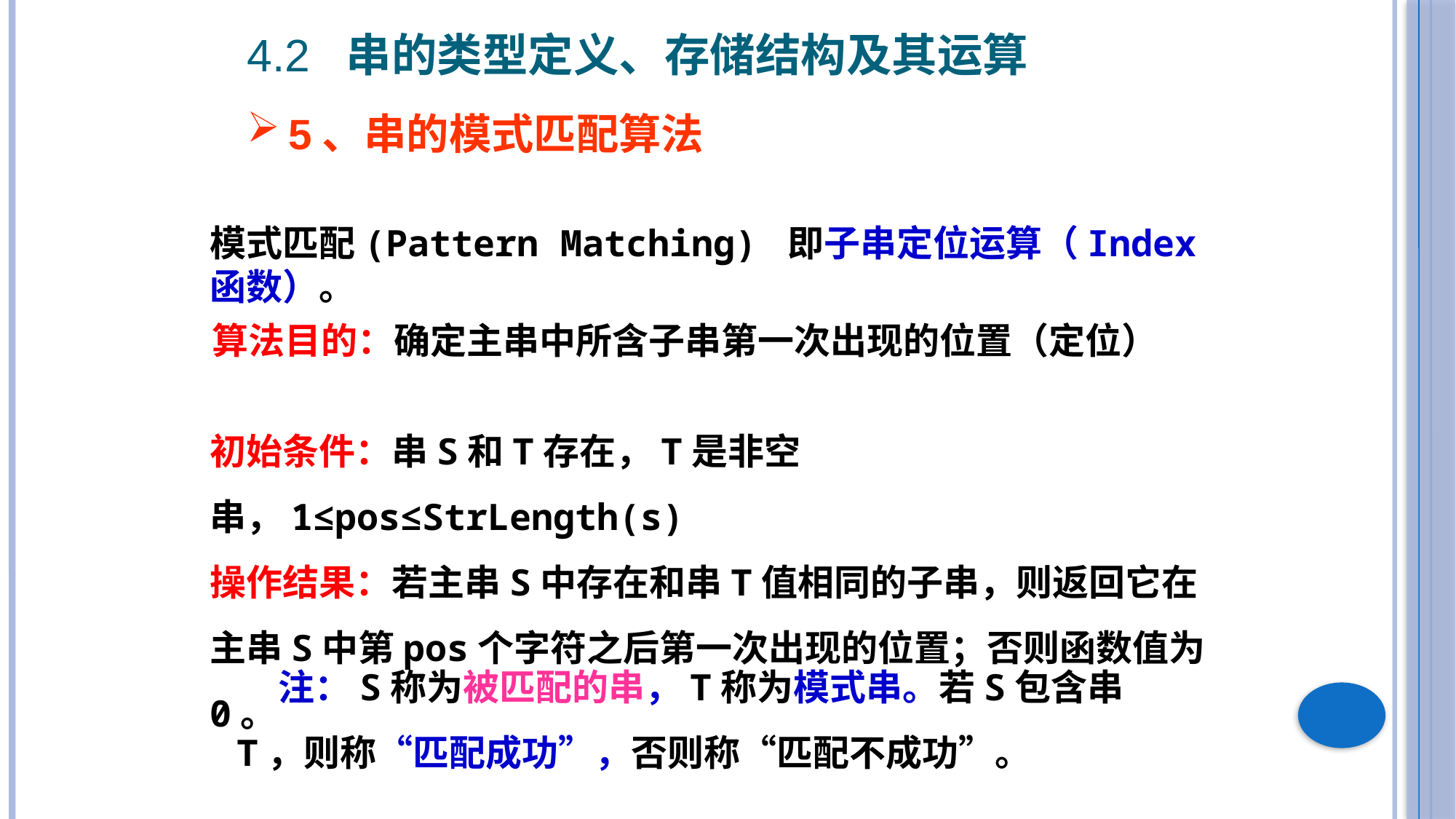

4.2  串的类型定义、存储结构及其运算
5、串的模式匹配算法

模式匹配(Pattern Matching) 即子串定位运算（Index函数）。
算法目的：确定主串中所含子串第一次出现的位置（定位）
初始条件：串S和T存在，T是非空串，1≤pos≤StrLength(s)
操作结果：若主串S中存在和串T值相同的子串，则返回它在主串S中第pos个字符之后第一次出现的位置；否则函数值为0。
    注：S称为被匹配的串，T称为模式串。若S包含串T，则称“匹配成功”，否则称“匹配不成功”。